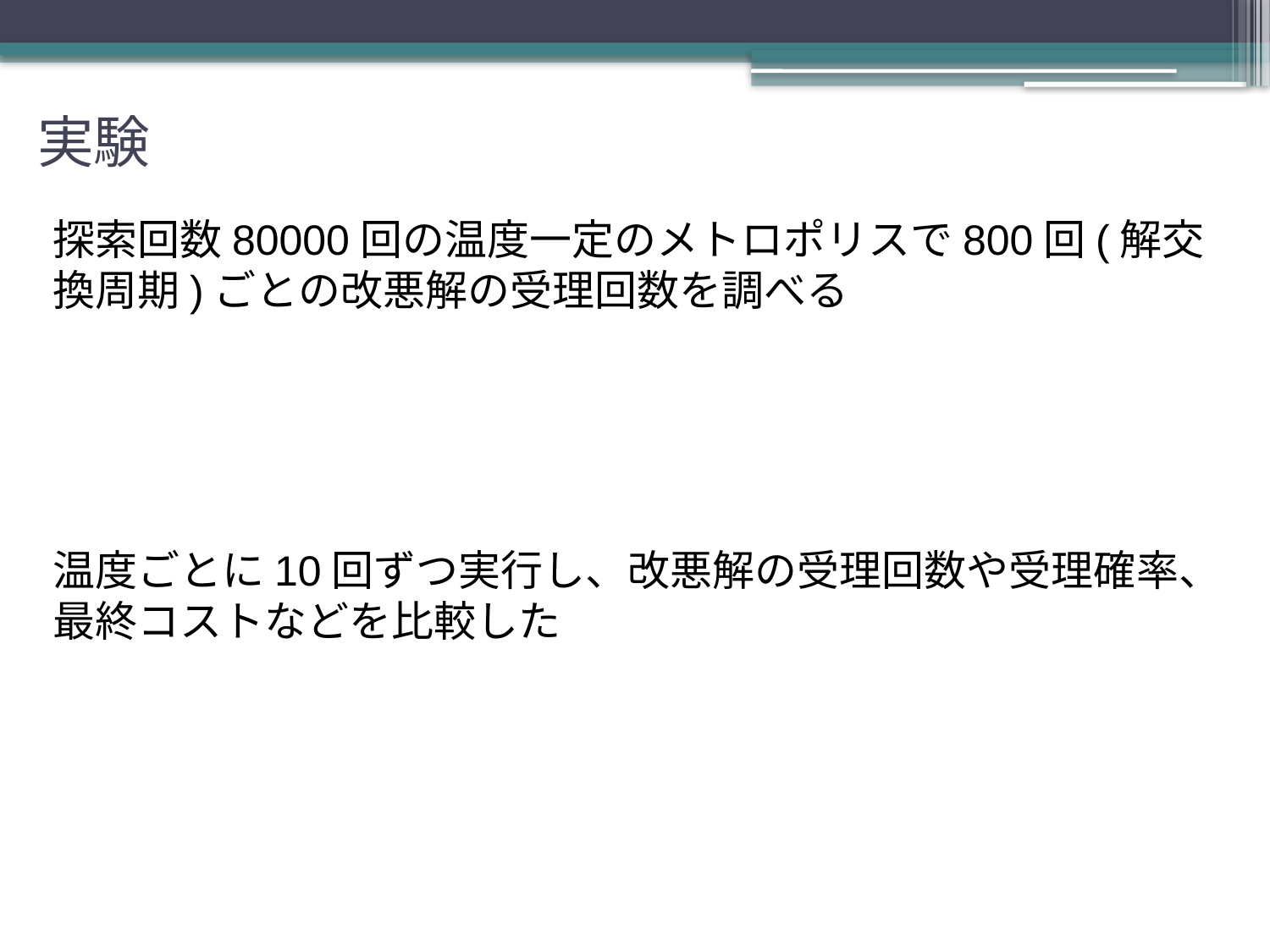

# 実験
探索回数80000回の温度一定のメトロポリスで800回(解交換周期)ごとの改悪解の受理回数を調べる

温度ごとに10回ずつ実行し、改悪解の受理回数や受理確率、最終コストなどを比較した